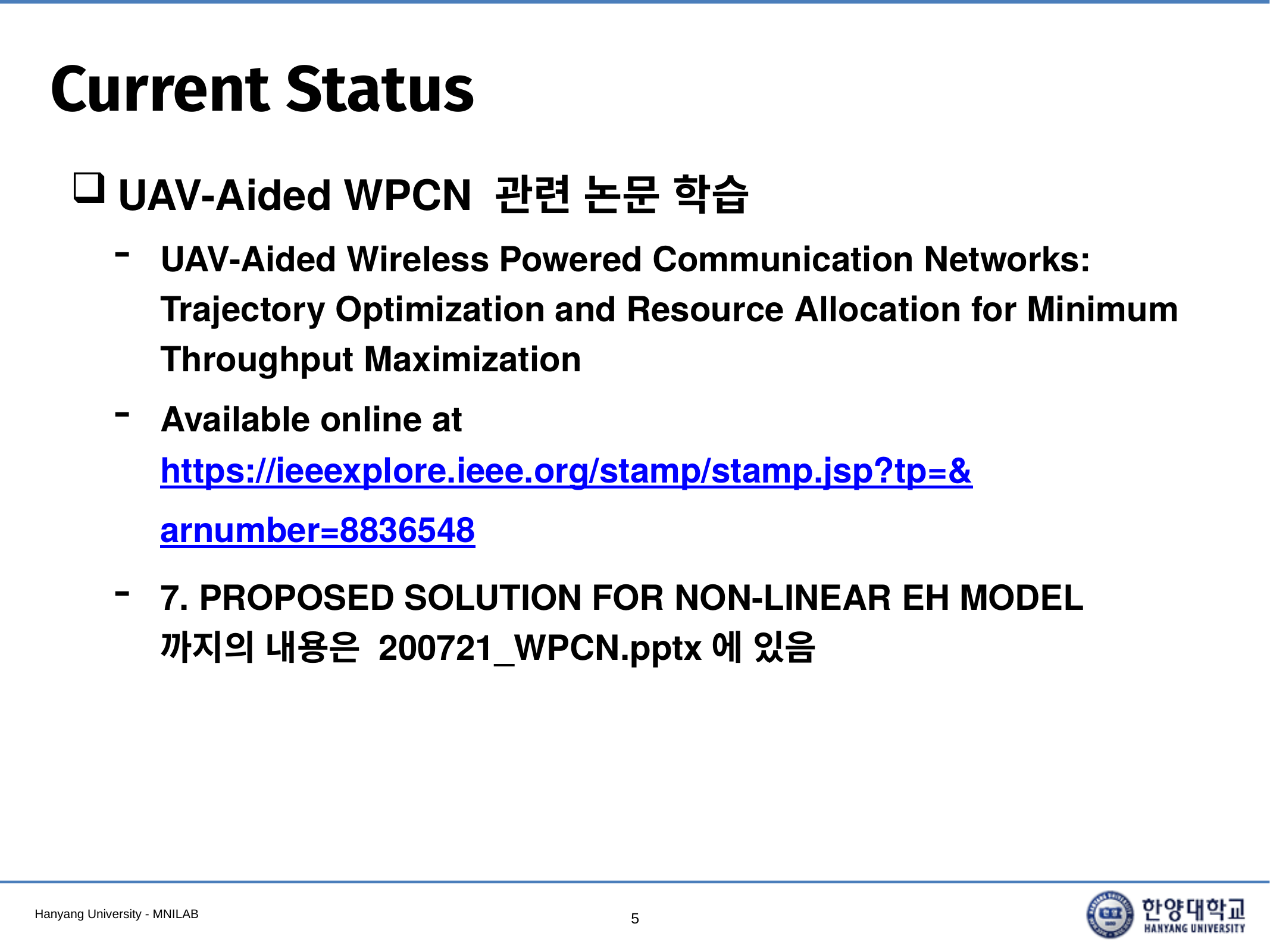

# Current Status
UAV-Aided WPCN 관련 논문 학습
UAV-Aided Wireless Powered Communication Networks: Trajectory Optimization and Resource Allocation for Minimum Throughput Maximization
Available online at https://ieeexplore.ieee.org/stamp/stamp.jsp?tp=&arnumber=8836548
7. PROPOSED SOLUTION FOR NON-LINEAR EH MODEL 까지의 내용은 200721_WPCN.pptx에 있음
5